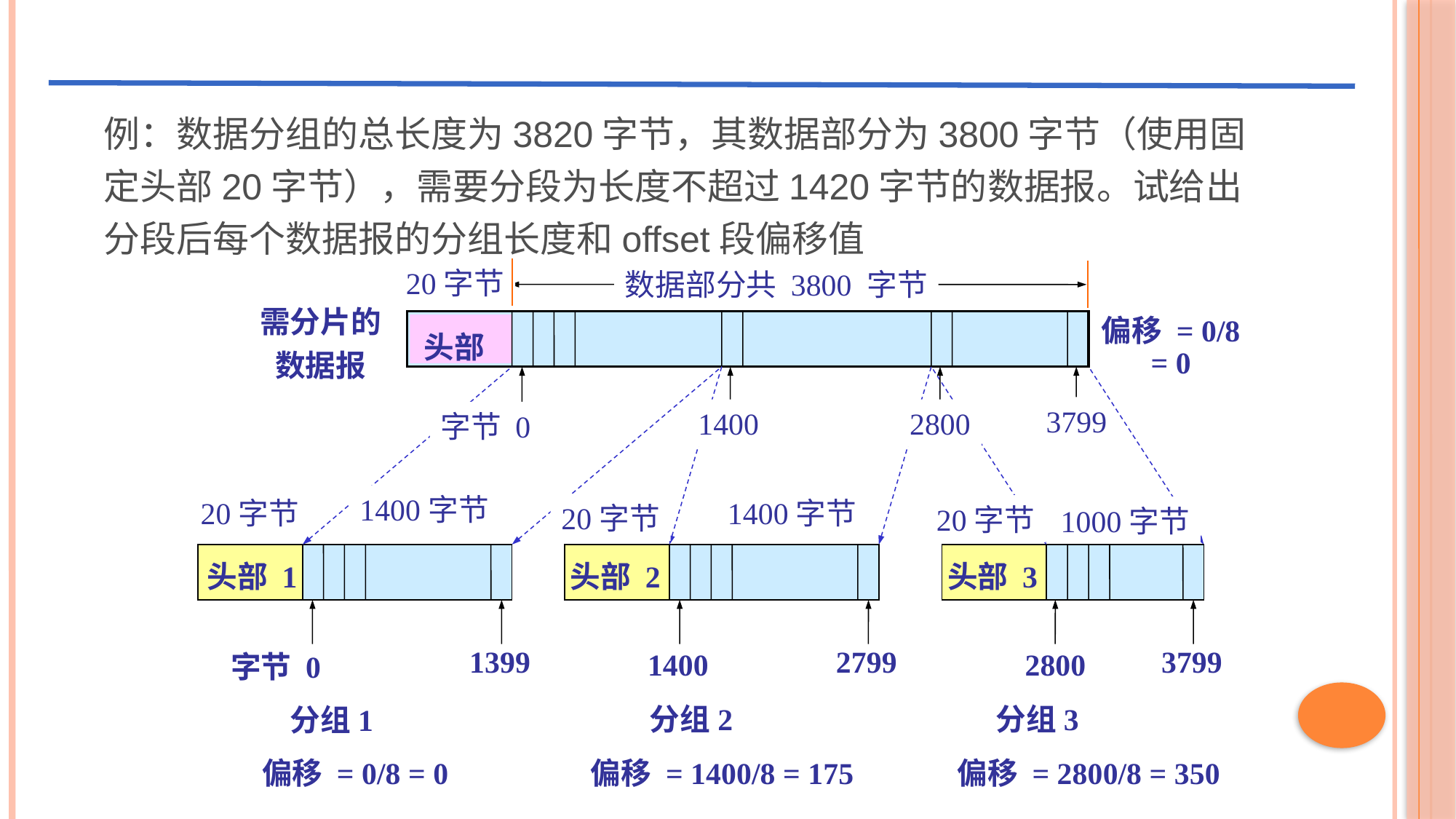

例：数据分组的总长度为3820字节，其数据部分为3800字节（使用固定头部20字节），需要分段为长度不超过1420字节的数据报。试给出分段后每个数据报的分组长度和offset段偏移值
20字节
数据部分共 3800 字节

需分片的
数据报
偏移 = 0/8
= 0

头部

3799
1400
2800
字节 0
1400字节
20字节
1400字节
20字节
20字节
1000字节

头部 1
头部 2
头部 3

1399
2799
3799
1400
2800
字节 0
分组2
分组3
分组1
偏移 = 0/8 = 0
偏移 = 1400/8 = 175
偏移 = 2800/8 = 350